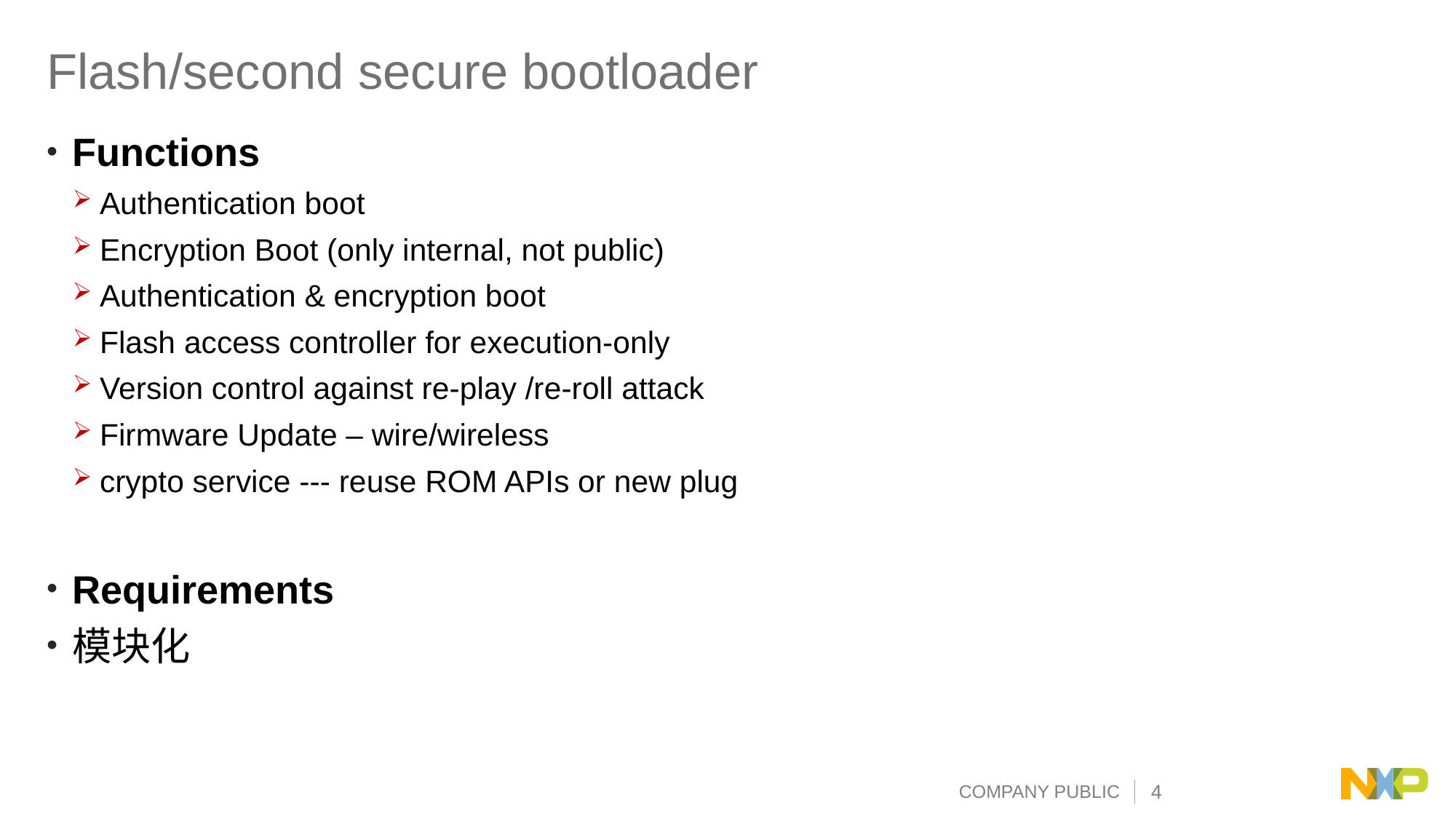

# Flash/second secure bootloader
Functions
 Authentication boot
 Encryption Boot (only internal, not public)
 Authentication & encryption boot
 Flash access controller for execution-only
 Version control against re-play /re-roll attack
 Firmware Update – wire/wireless
 crypto service --- reuse ROM APIs or new plug

Requirements
模块化